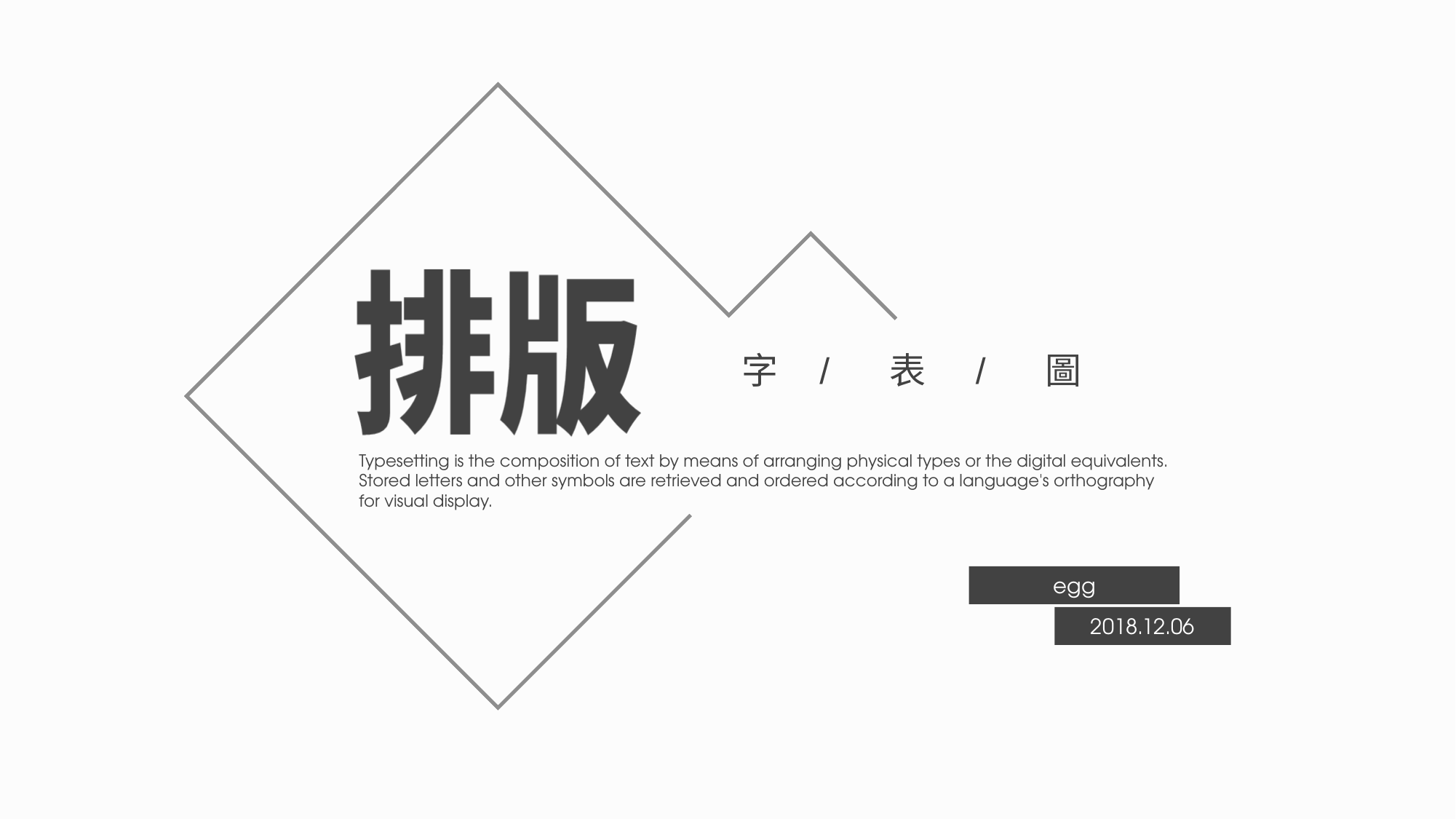

字    /     表     /     圖

egg

2018.12.06